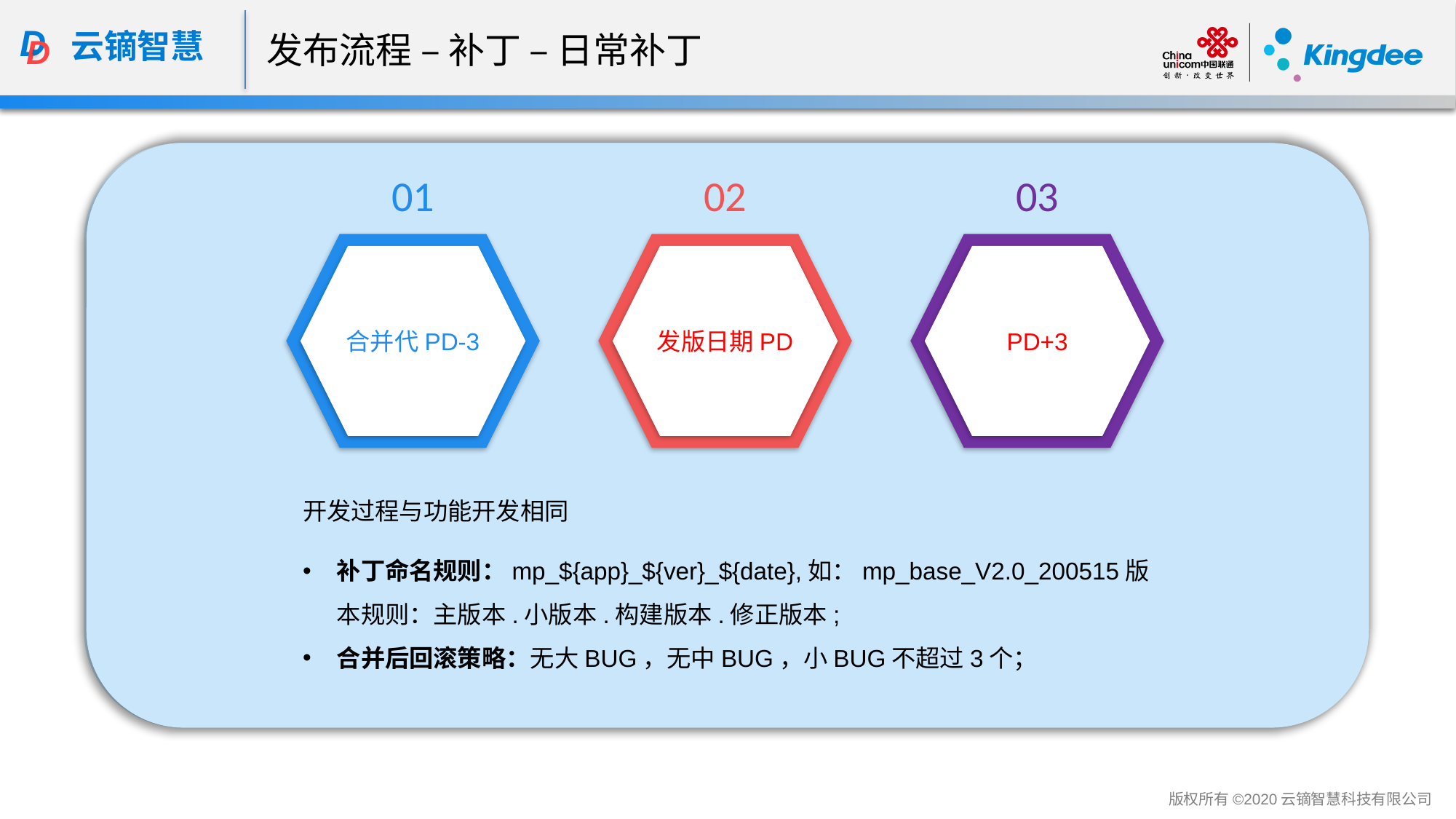

发布流程 – 补丁 – 日常补丁

01
02
03

合并代PD-3
发版日期PD
PD+3
开发过程与功能开发相同

补丁命名规则：mp_${app}_${ver}_${date},如：mp_base_V2.0_200515版本规则：主版本.小版本.构建版本.修正版本;
合并后回滚策略：无大BUG，无中BUG，小BUG不超过3个；